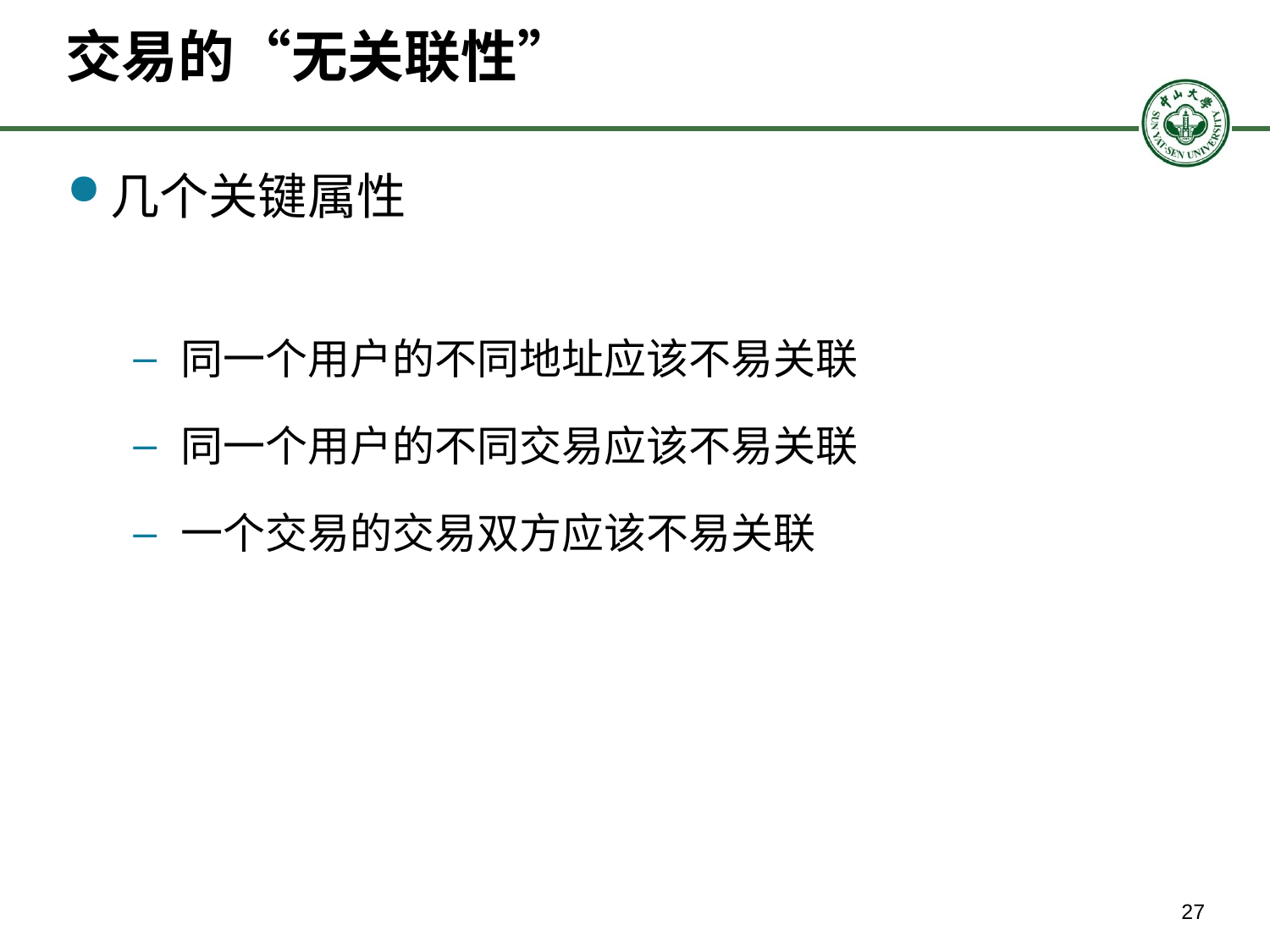

# 交易的“无关联性”
几个关键属性

同一个用户的不同地址应该不易关联
同一个用户的不同交易应该不易关联
一个交易的交易双方应该不易关联